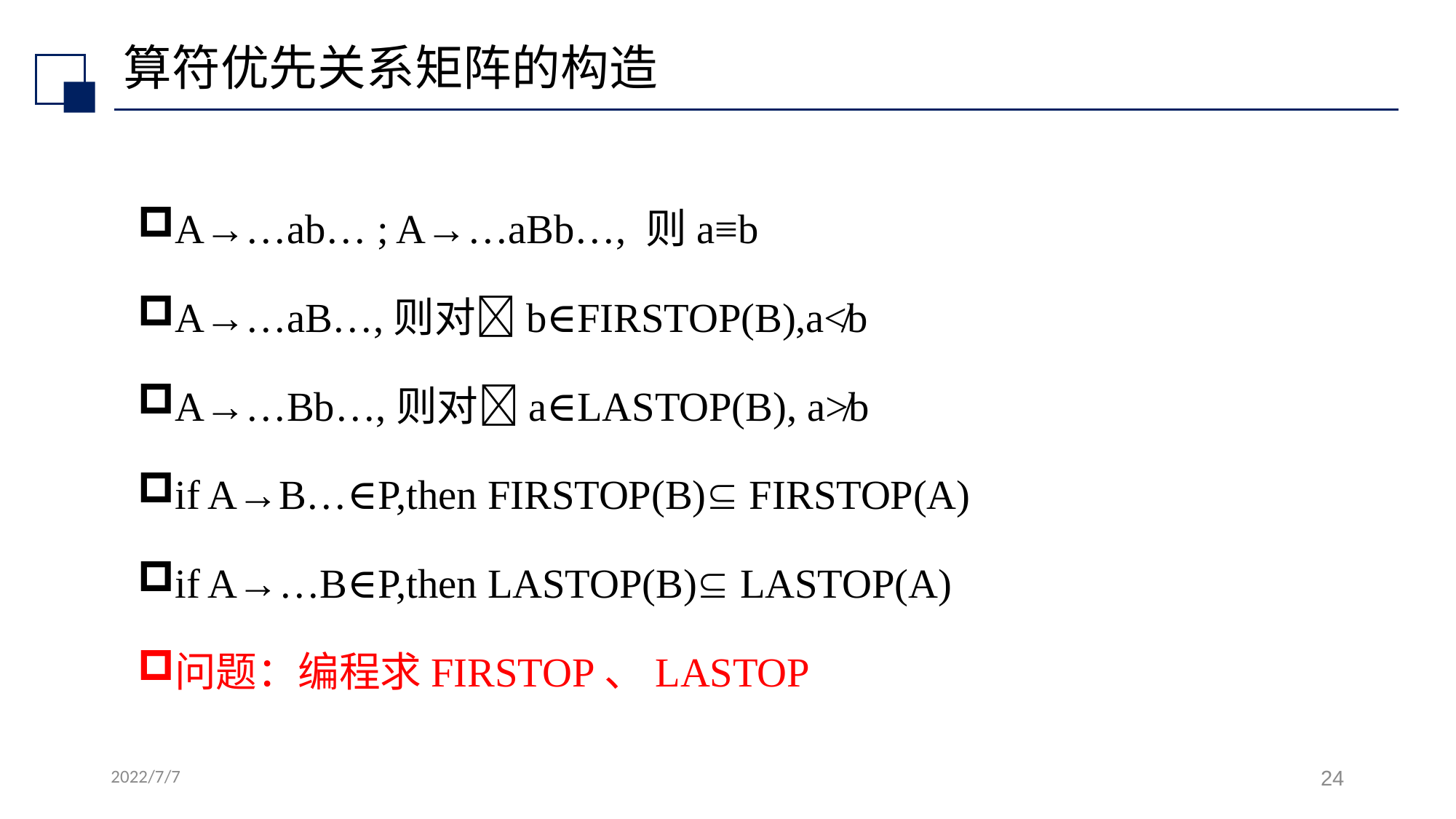

# 算符优先关系矩阵的构造
A→…ab… ; A→…aBb…, 则a≡b
A→…aB…,则对∀b∈FIRSTOP(B),a≮b
A→…Bb…,则对∀a∈LASTOP(B), a≯b
if A→B…∈P,then FIRSTOP(B)⊆ FIRSTOP(A)
if A→…B∈P,then LASTOP(B)⊆ LASTOP(A)
问题：编程求FIRSTOP、LASTOP
2022/7/7
24